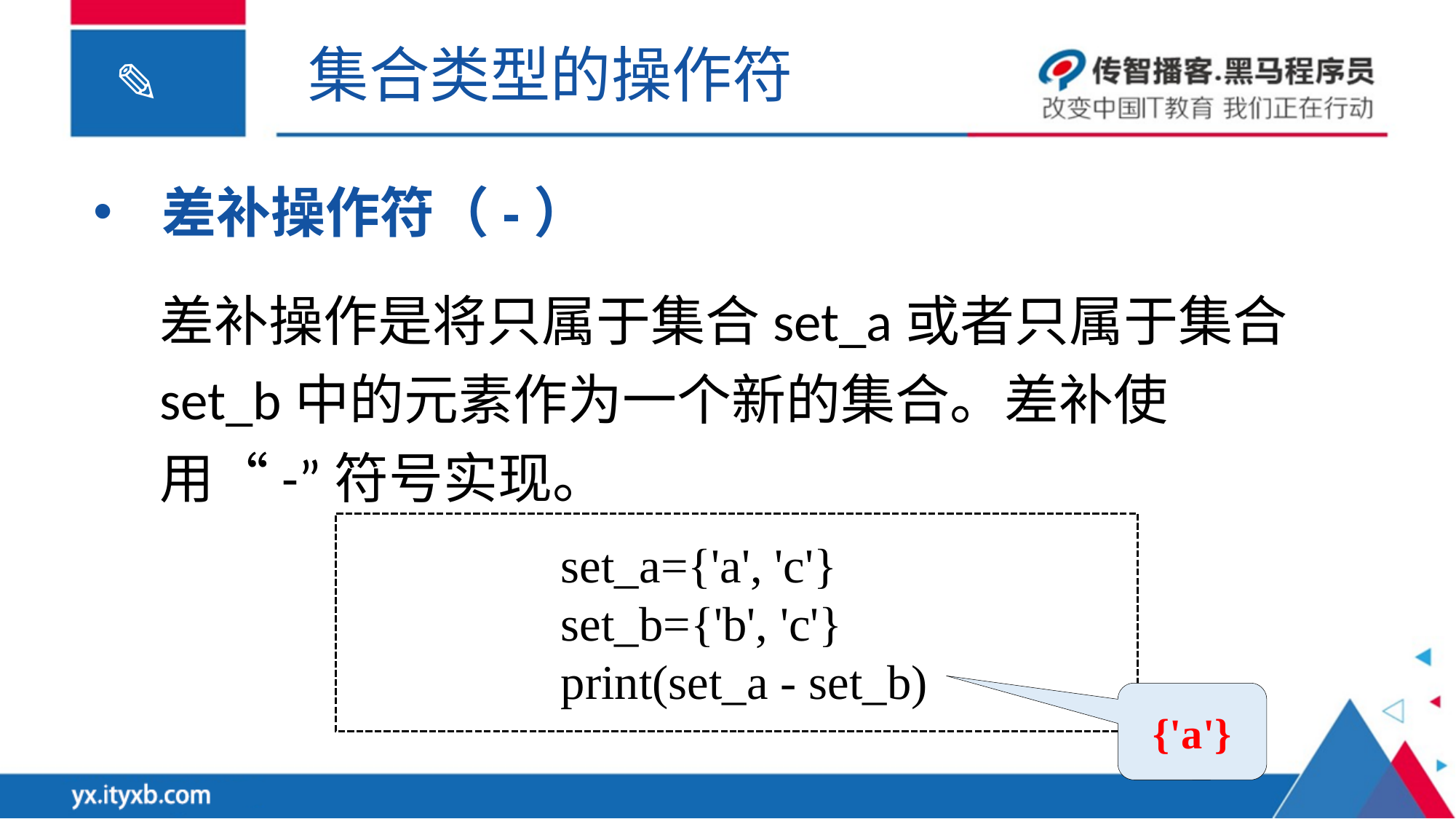

集合类型的操作符
差补操作符（-）
差补操作是将只属于集合set_a或者只属于集合set_b中的元素作为一个新的集合。差补使用“-”符号实现。

set_a={'a', 'c'}
set_b={'b', 'c'}
print(set_a - set_b)
{'a'}